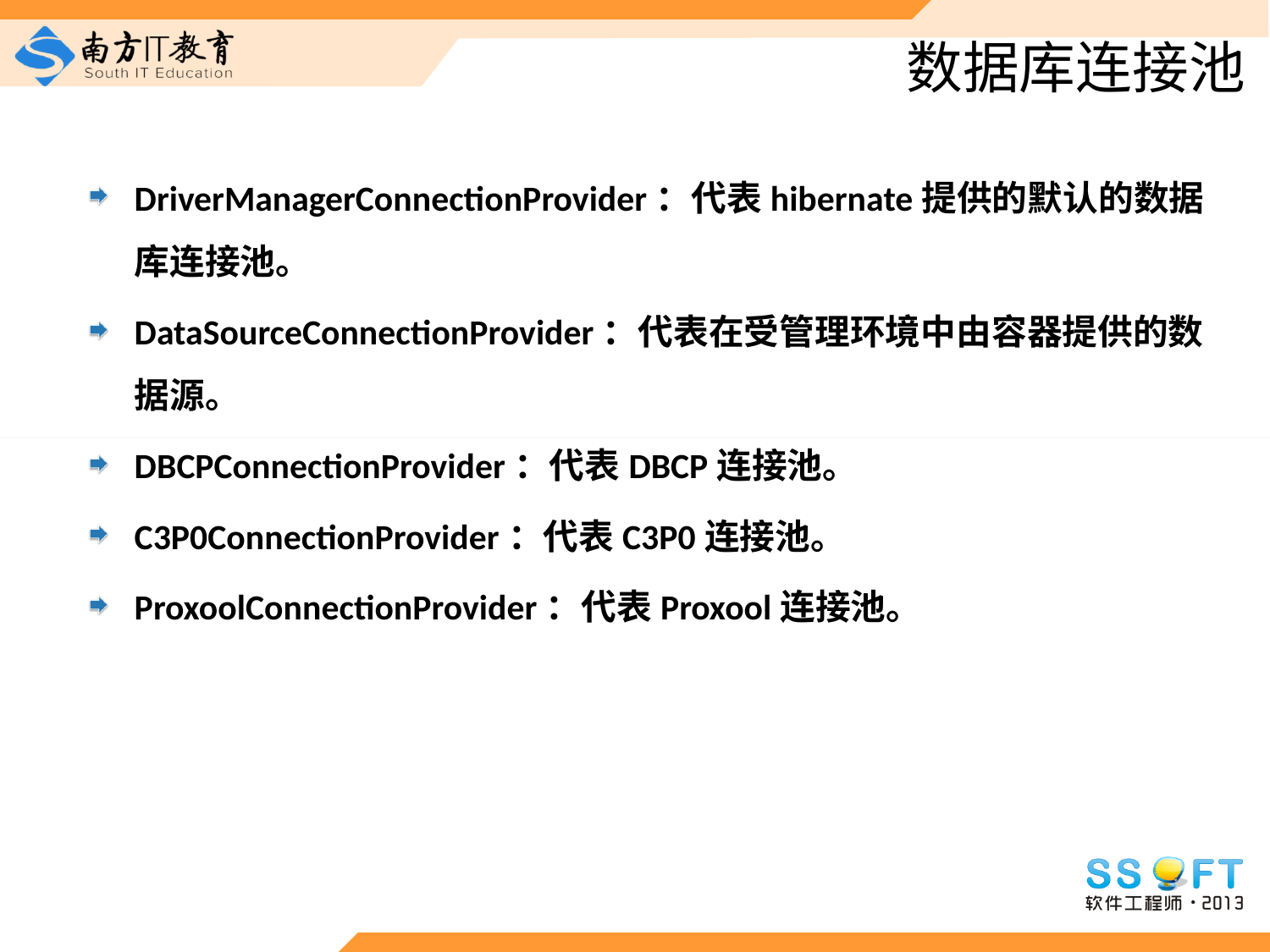

# 数据库连接池
DriverManagerConnectionProvider：代表hibernate提供的默认的数据库连接池。
DataSourceConnectionProvider：代表在受管理环境中由容器提供的数据源。
DBCPConnectionProvider：代表DBCP连接池。
C3P0ConnectionProvider：代表C3P0连接池。
ProxoolConnectionProvider：代表Proxool连接池。